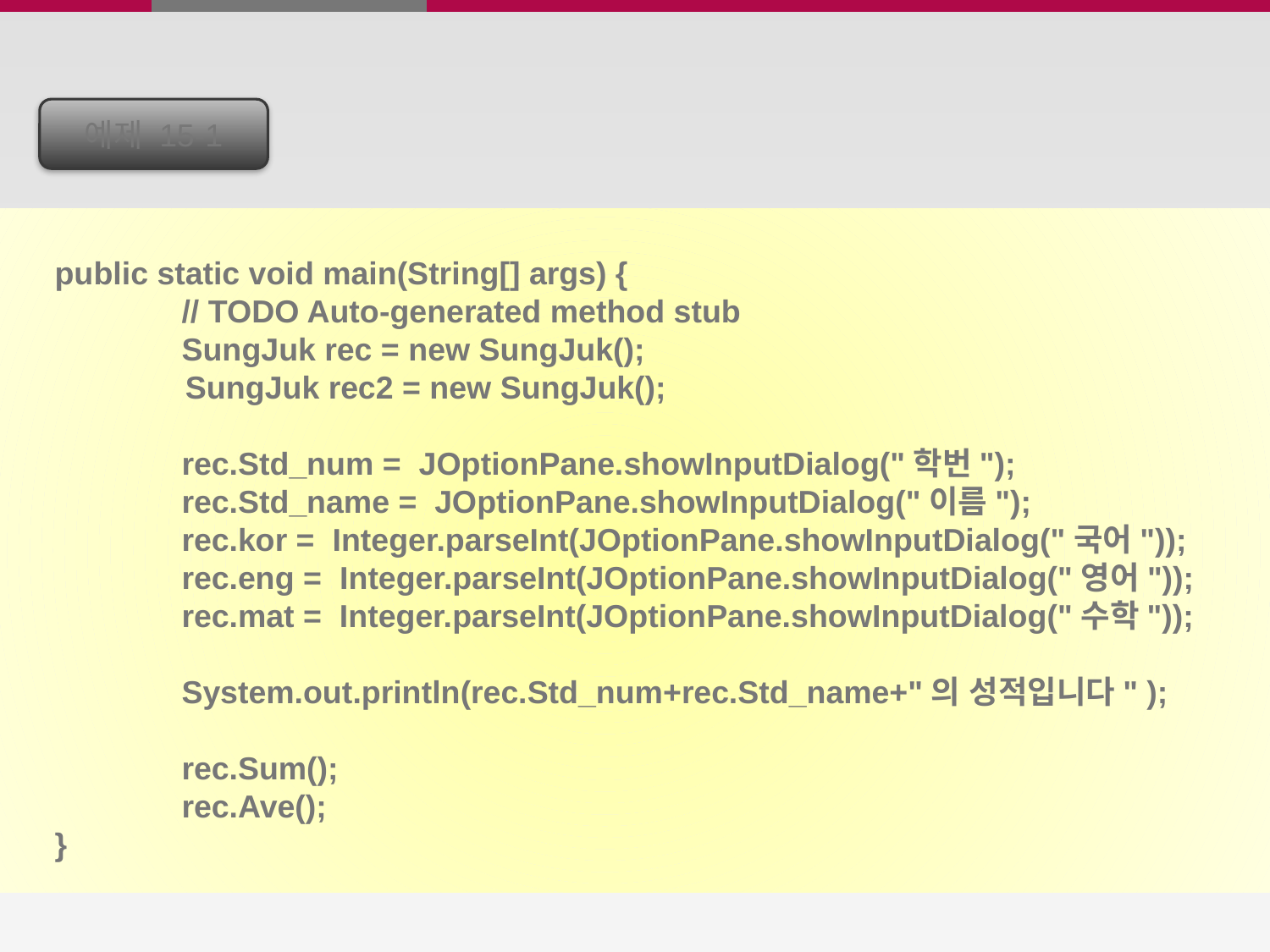

예제 15-1

	public static void main(String[] args) {
		// TODO Auto-generated method stub
		SungJuk rec = new SungJuk();
                             SungJuk rec2 = new SungJuk();

		rec.Std_num =  JOptionPane.showInputDialog("학번");
		rec.Std_name =  JOptionPane.showInputDialog("이름");
		rec.kor =  Integer.parseInt(JOptionPane.showInputDialog("국어"));
		rec.eng =  Integer.parseInt(JOptionPane.showInputDialog("영어"));
		rec.mat =  Integer.parseInt(JOptionPane.showInputDialog("수학"));

		System.out.println(rec.Std_num+rec.Std_name+"의 성적입니다" );

		rec.Sum();
		rec.Ave();
	}